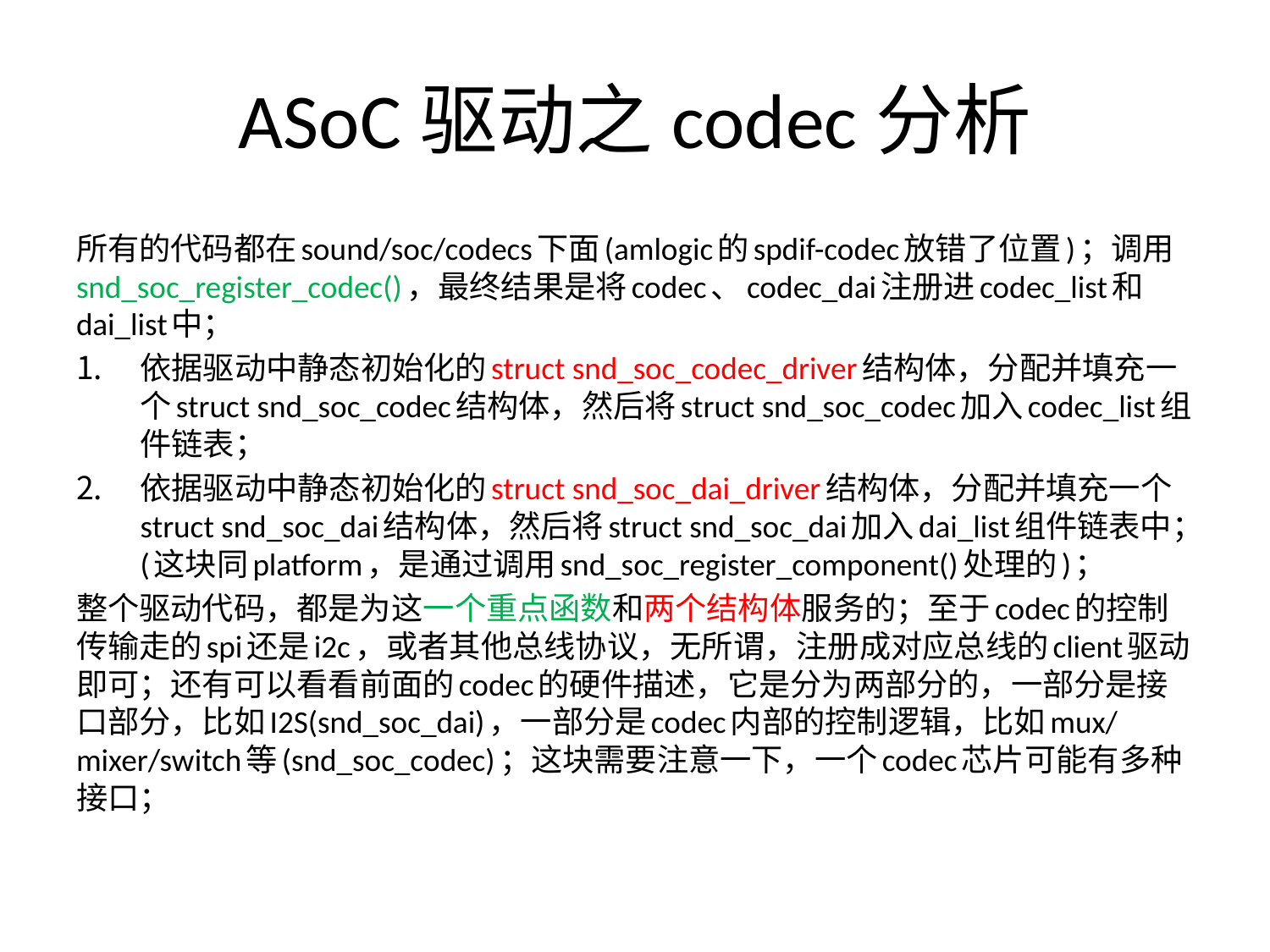

# ASoC驱动之codec分析
所有的代码都在sound/soc/codecs下面(amlogic的spdif-codec放错了位置)；调用snd_soc_register_codec()，最终结果是将codec、codec_dai注册进codec_list和dai_list中；
依据驱动中静态初始化的struct snd_soc_codec_driver结构体，分配并填充一个struct snd_soc_codec结构体，然后将struct snd_soc_codec加入codec_list组件链表；
依据驱动中静态初始化的struct snd_soc_dai_driver结构体，分配并填充一个struct snd_soc_dai结构体，然后将struct snd_soc_dai加入dai_list组件链表中；(这块同platform，是通过调用snd_soc_register_component()处理的)；
整个驱动代码，都是为这一个重点函数和两个结构体服务的；至于codec的控制传输走的spi还是i2c，或者其他总线协议，无所谓，注册成对应总线的client驱动即可；还有可以看看前面的codec的硬件描述，它是分为两部分的，一部分是接口部分，比如I2S(snd_soc_dai)，一部分是codec内部的控制逻辑，比如mux/mixer/switch等(snd_soc_codec)；这块需要注意一下，一个codec芯片可能有多种接口；